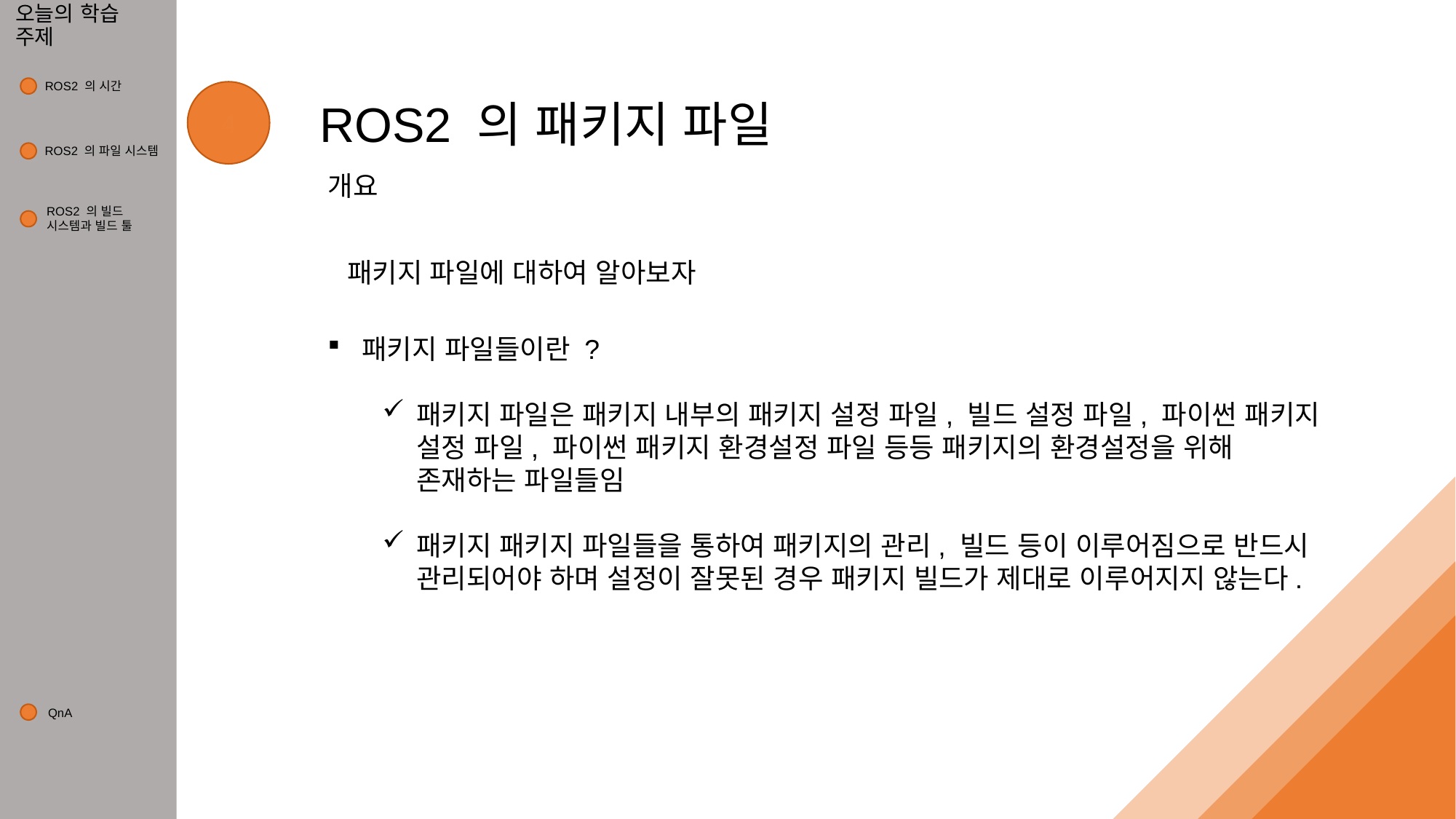

# 오늘의 학습 주제
ROS2 의 시간
1
4
ROS2 의 패키지 파일
ROS2 의 파일 시스템
2
개요
ROS2 의 빌드
시스템과 빌드 툴
3
패키지 파일에 대하여 알아보자
패키지 파일들이란 ?

패키지 파일은 패키지 내부의 패키지 설정 파일, 빌드 설정 파일, 파이썬 패키지 설정 파일, 파이썬 패키지 환경설정 파일 등등 패키지의 환경설정을 위해 존재하는 파일들임

패키지 패키지 파일들을 통하여 패키지의 관리, 빌드 등이 이루어짐으로 반드시 관리되어야 하며 설정이 잘못된 경우 패키지 빌드가 제대로 이루어지지 않는다.

QnA
5